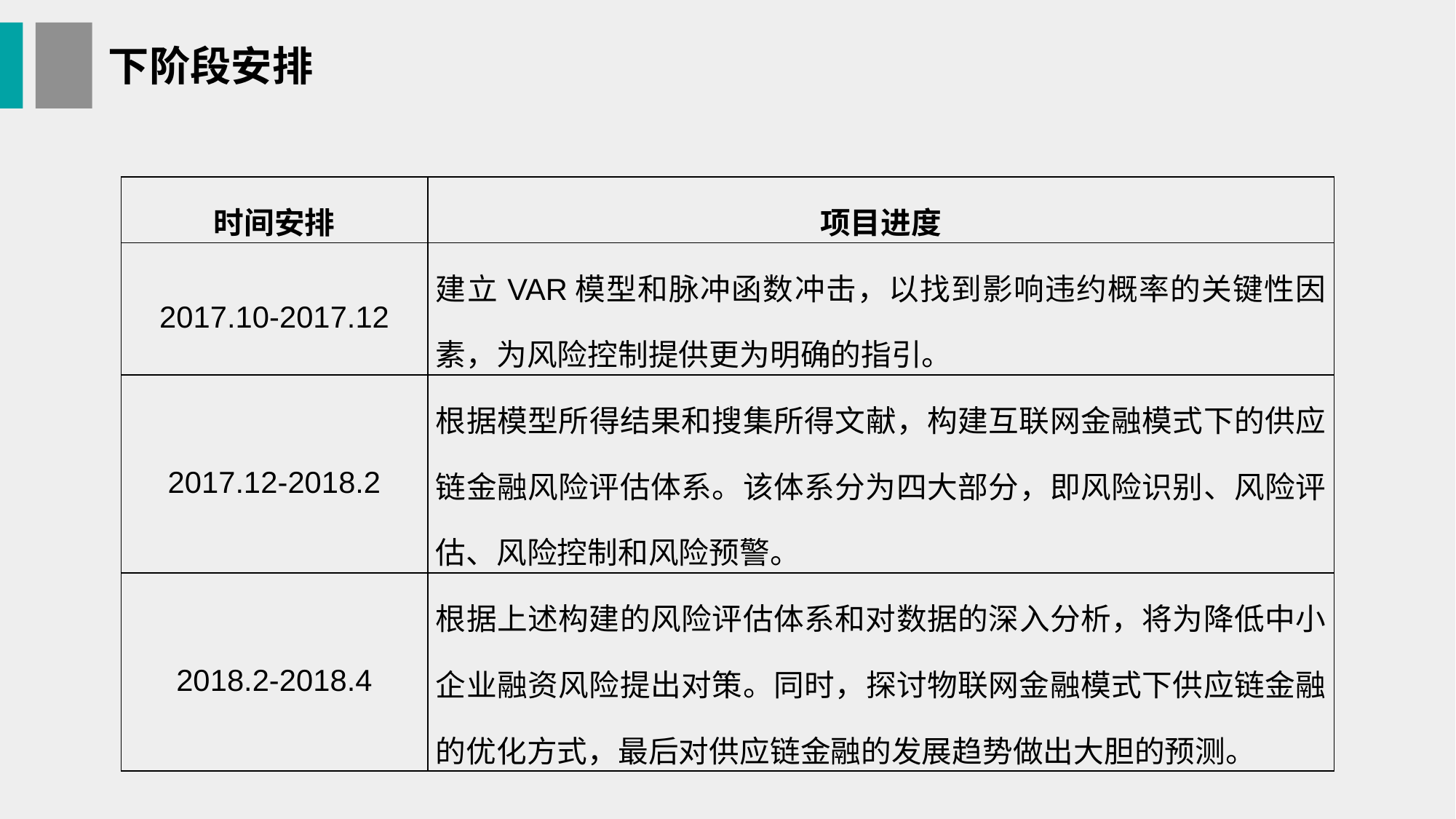

下阶段安排
| 时间安排 | 项目进度 |
| --- | --- |
| 2017.10-2017.12 | 建立VAR模型和脉冲函数冲击，以找到影响违约概率的关键性因素，为风险控制提供更为明确的指引。 |
| 2017.12-2018.2 | 根据模型所得结果和搜集所得文献，构建互联网金融模式下的供应链金融风险评估体系。该体系分为四大部分，即风险识别、风险评估、风险控制和风险预警。 |
| 2018.2-2018.4 | 根据上述构建的风险评估体系和对数据的深入分析，将为降低中小企业融资风险提出对策。同时，探讨物联网金融模式下供应链金融的优化方式，最后对供应链金融的发展趋势做出大胆的预测。 |